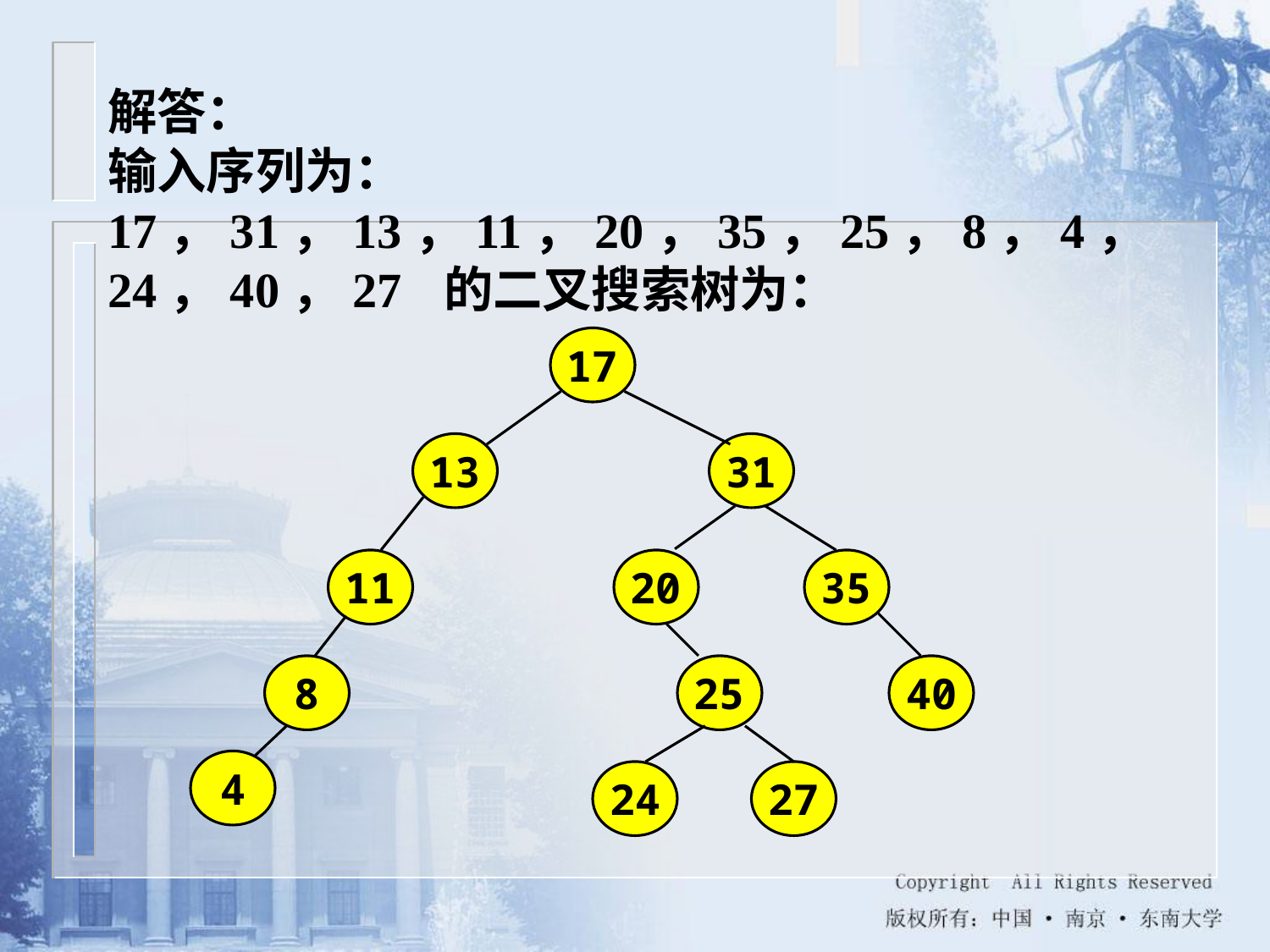

解答：
输入序列为：17，31，13，11，20，35，25，8，4，24，40，27 的二叉搜索树为：
17

13
31

11
20
35

8
25
40

4
24
27